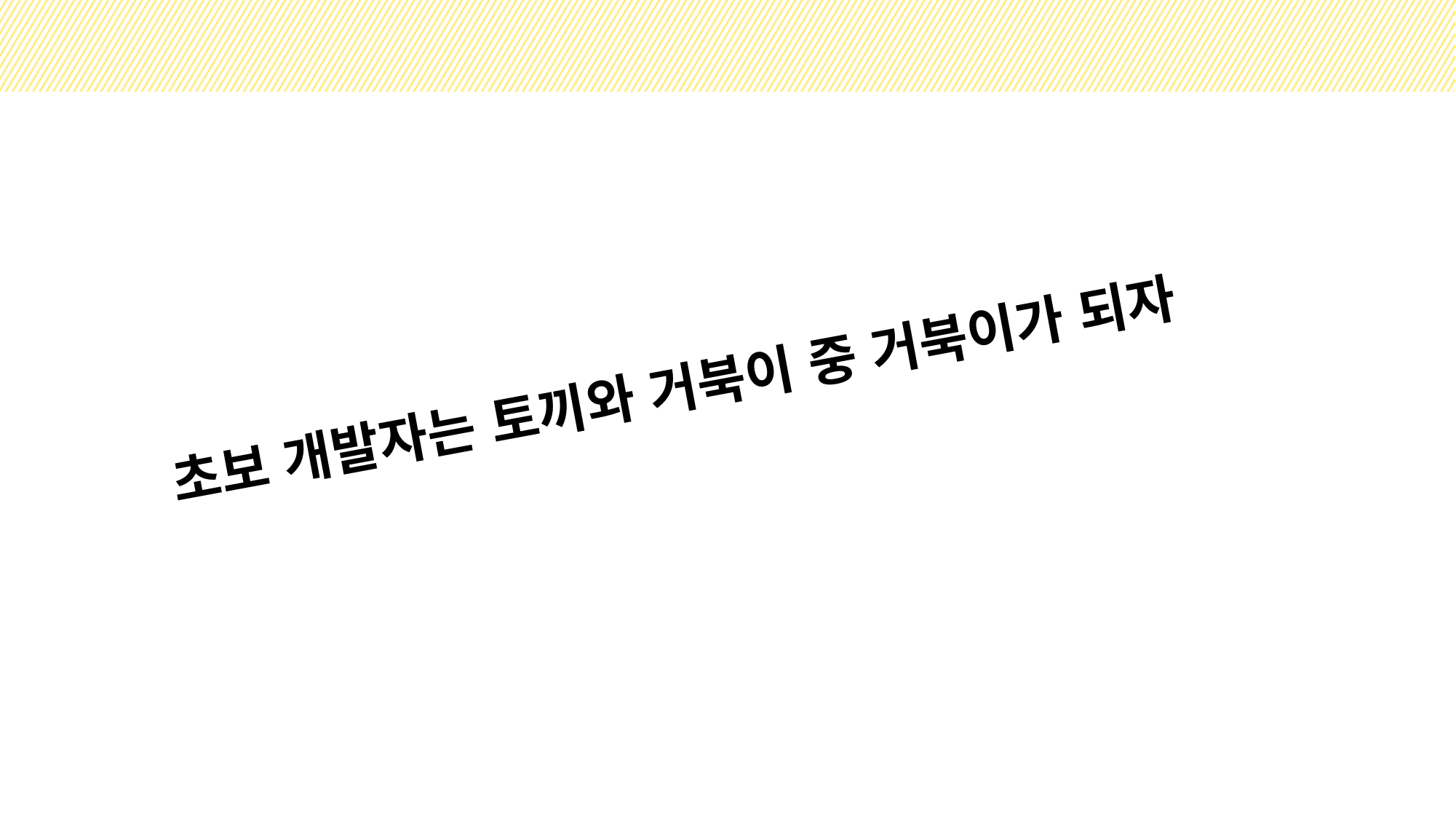

초보 개발자는 토끼와 거북이 중 거북이가 되자